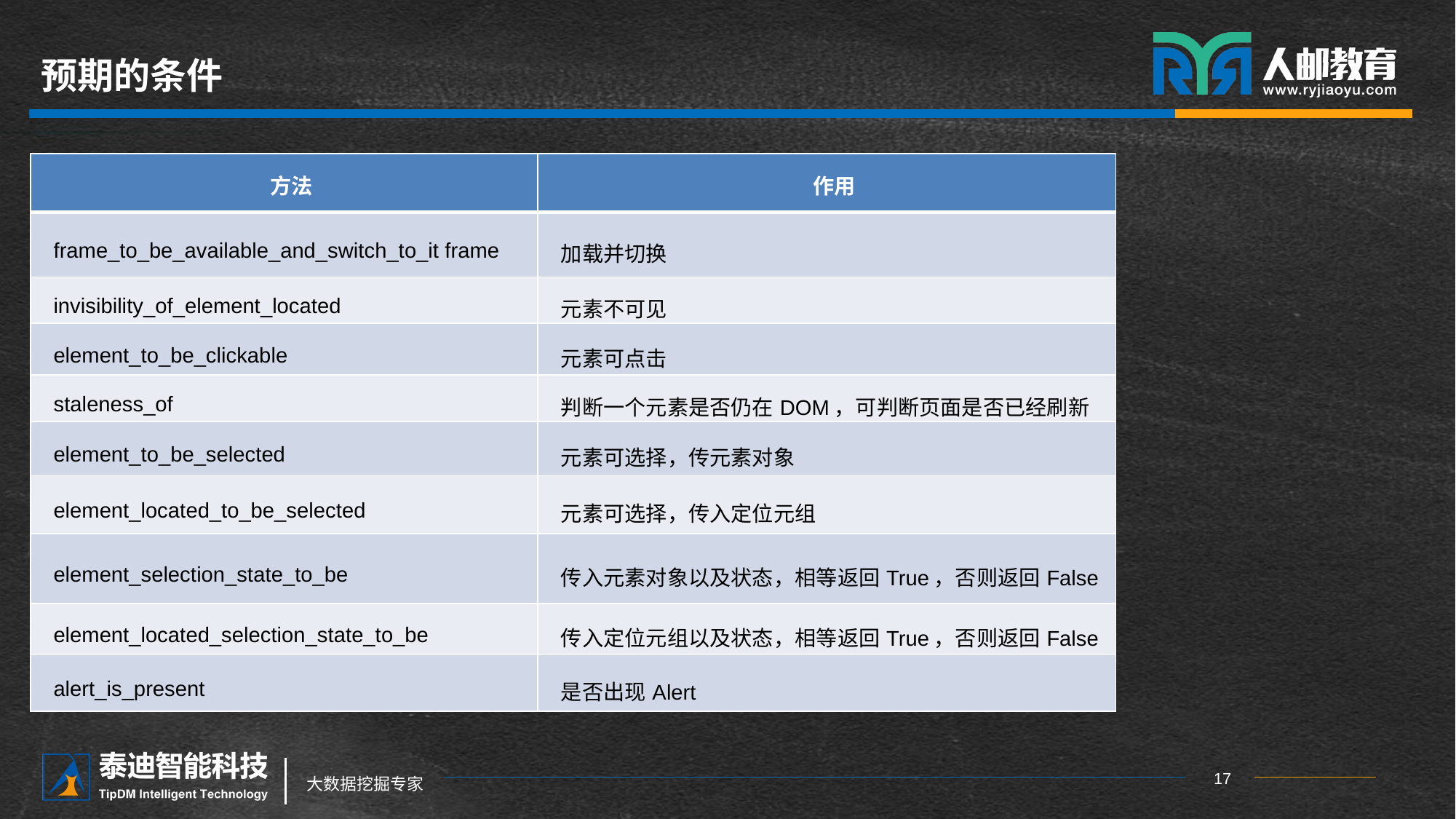

# 预期的条件
| 方法 | 作用 |
| --- | --- |
| frame\_to\_be\_available\_and\_switch\_to\_it frame | 加载并切换 |
| invisibility\_of\_element\_located | 元素不可见 |
| element\_to\_be\_clickable | 元素可点击 |
| staleness\_of | 判断一个元素是否仍在DOM，可判断页面是否已经刷新 |
| element\_to\_be\_selected | 元素可选择，传元素对象 |
| element\_located\_to\_be\_selected | 元素可选择，传入定位元组 |
| element\_selection\_state\_to\_be | 传入元素对象以及状态，相等返回True，否则返回False |
| element\_located\_selection\_state\_to\_be | 传入定位元组以及状态，相等返回True，否则返回False |
| alert\_is\_present | 是否出现Alert |